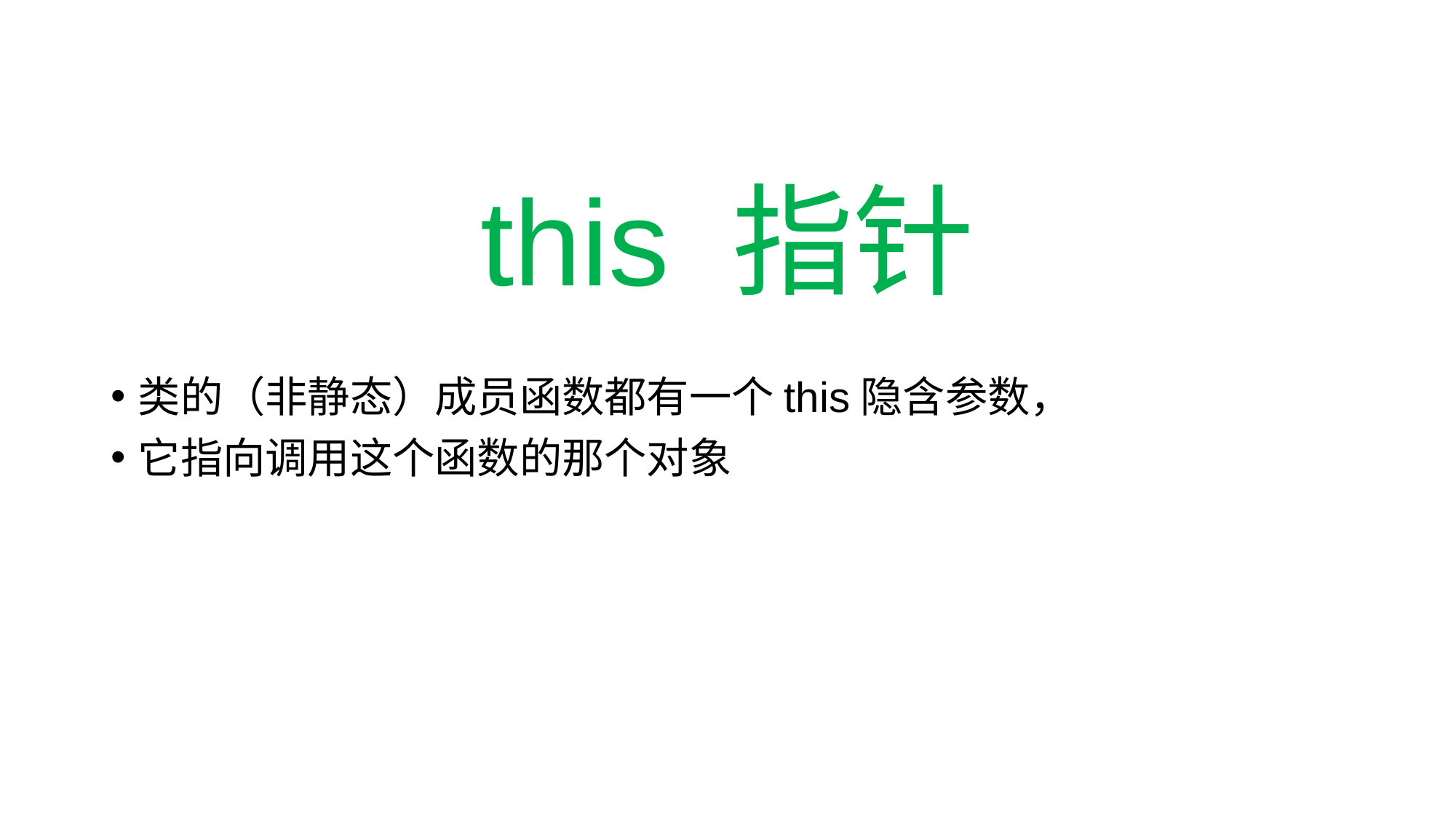

# this 指针
类的（非静态）成员函数都有一个this隐含参数，
它指向调用这个函数的那个对象